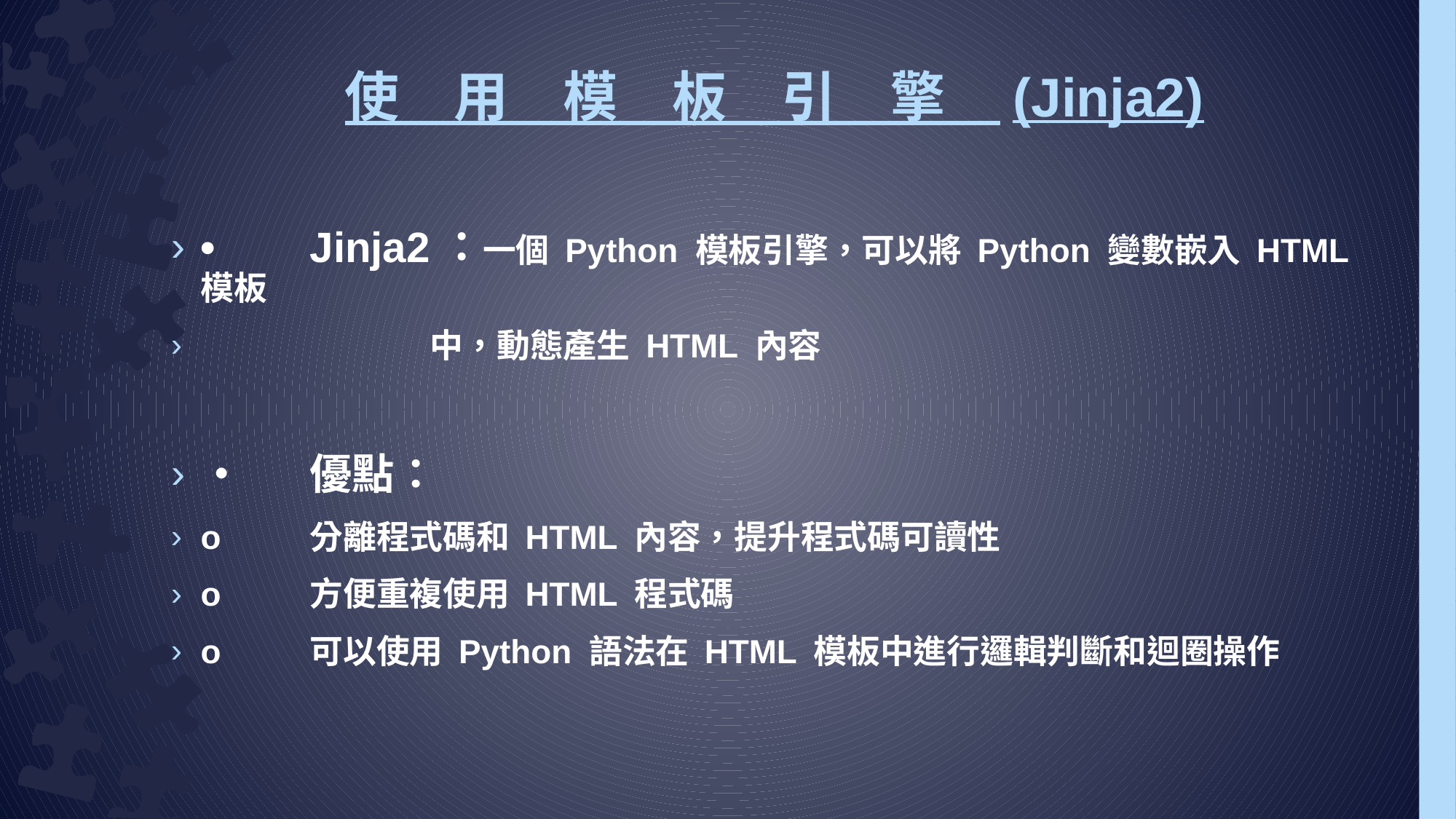

# 使　用　模　板　引　擎　(Jinja2)
•	Jinja2：一個 Python 模板引擎，可以將 Python 變數嵌入 HTML 模板
　　　                 中，動態產生 HTML 內容

•	優點：
o	分離程式碼和 HTML 內容，提升程式碼可讀性
o	方便重複使用 HTML 程式碼
o	可以使用 Python 語法在 HTML 模板中進行邏輯判斷和迴圈操作